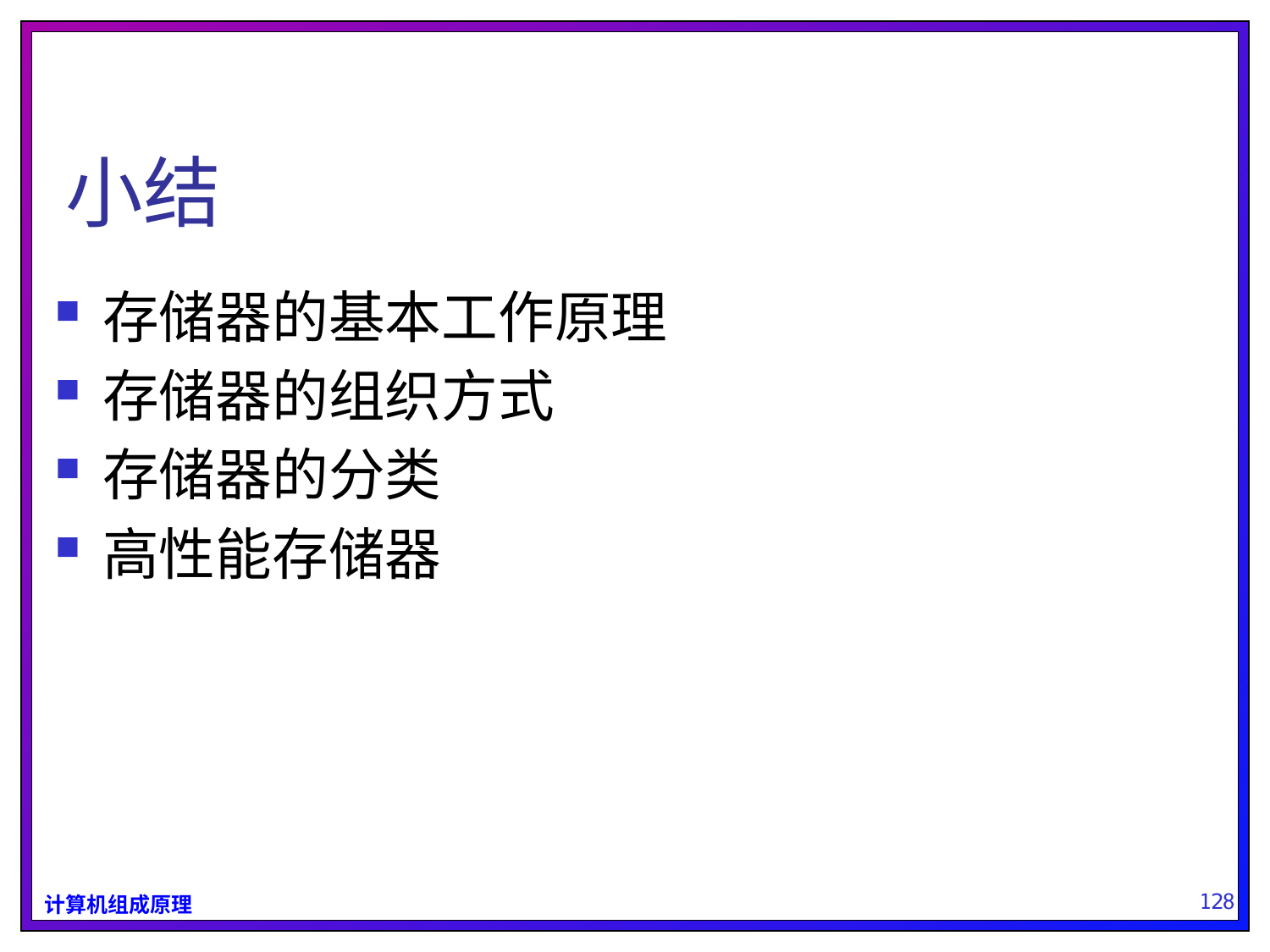

# 小结
存储器的基本工作原理
存储器的组织方式
存储器的分类
高性能存储器